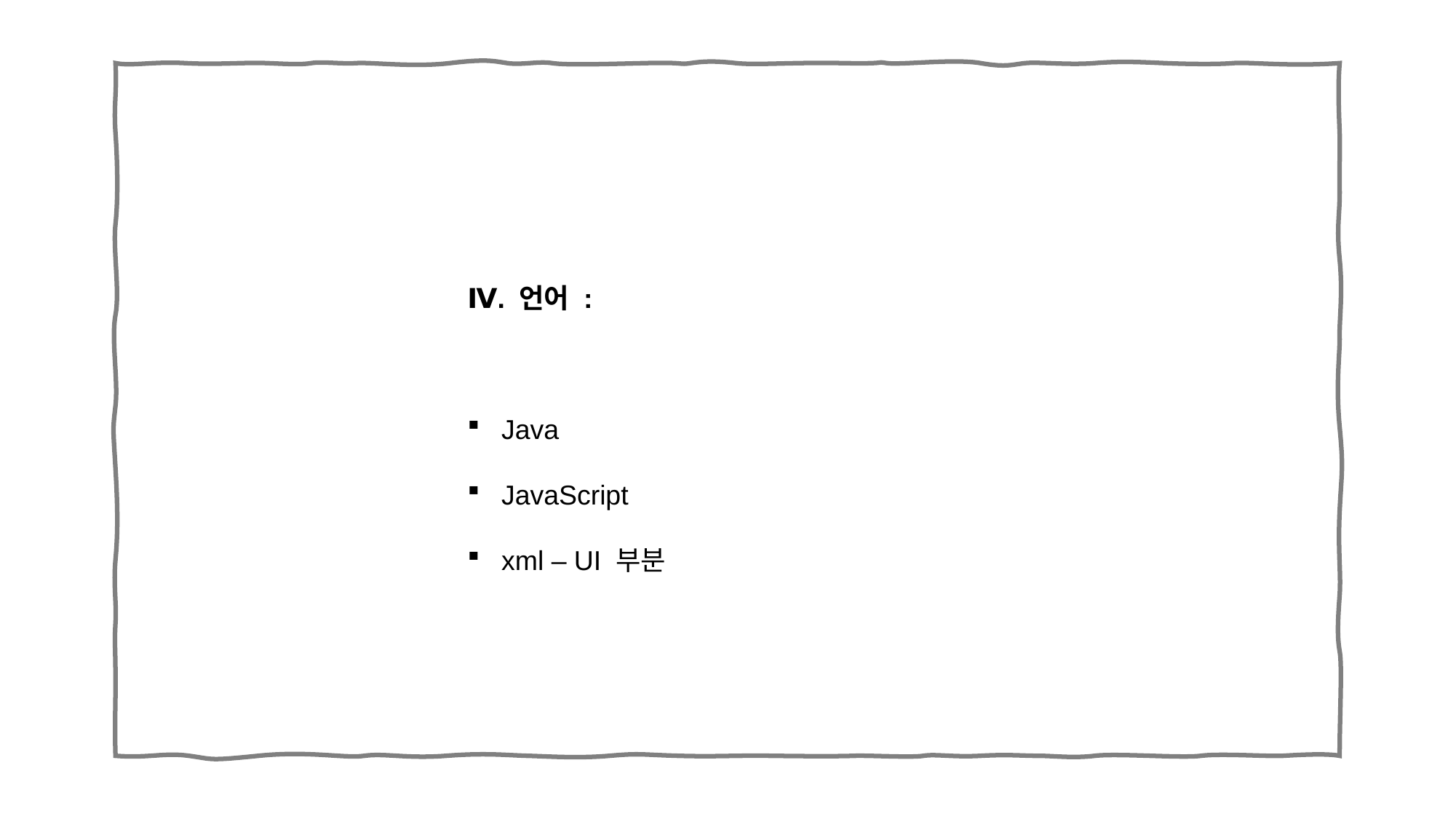

맵부분에서 마커 표시하는거 한 명, 가격 비교하고 하이퍼링크 거는거 한명, UI쪽 한 명
Ⅳ. 언어 :

Java
JavaScript
xml – UI 부분